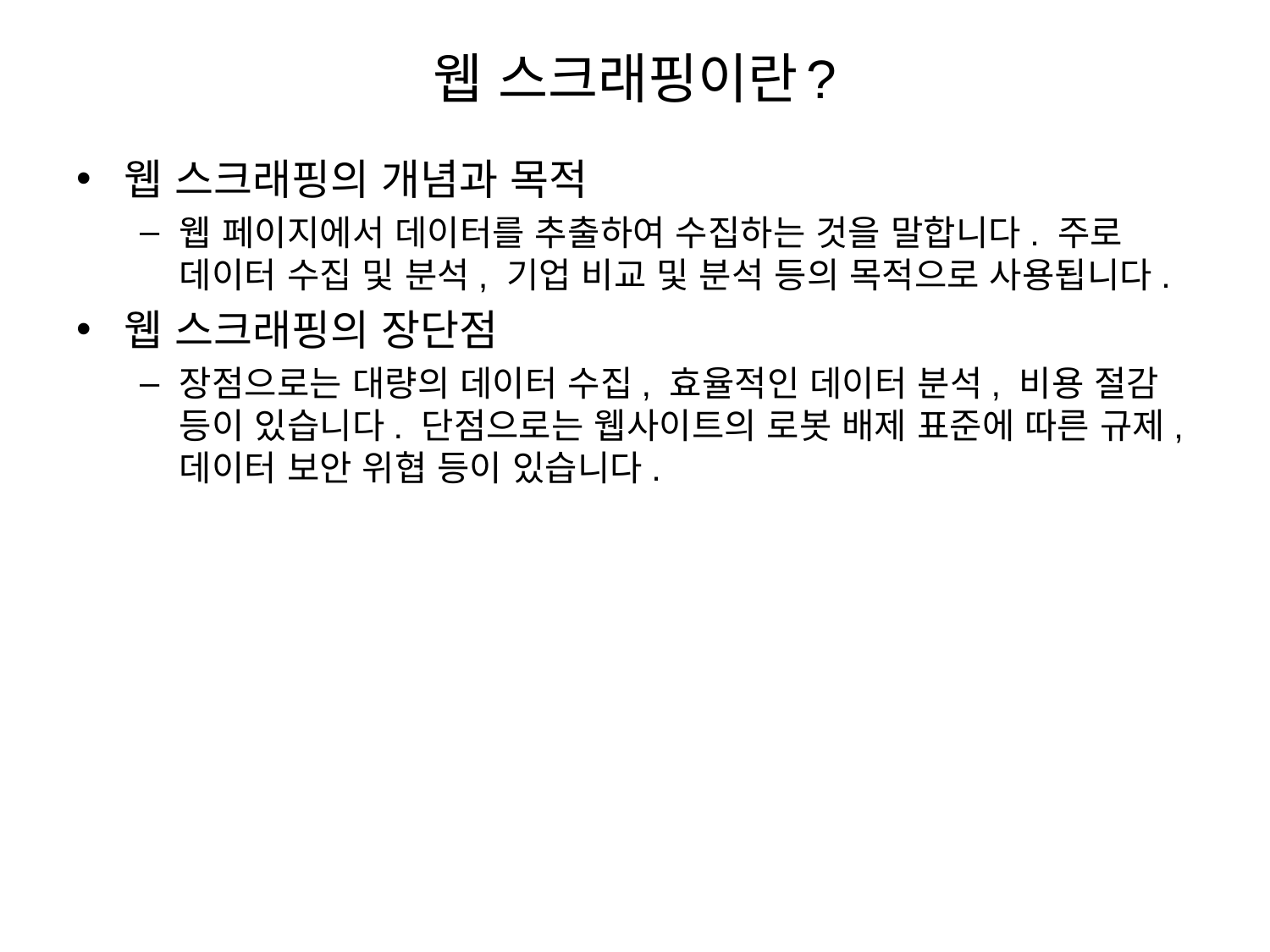

# 웹 스크래핑이란?
웹 스크래핑의 개념과 목적
웹 페이지에서 데이터를 추출하여 수집하는 것을 말합니다. 주로 데이터 수집 및 분석, 기업 비교 및 분석 등의 목적으로 사용됩니다.
웹 스크래핑의 장단점
장점으로는 대량의 데이터 수집, 효율적인 데이터 분석, 비용 절감 등이 있습니다. 단점으로는 웹사이트의 로봇 배제 표준에 따른 규제, 데이터 보안 위협 등이 있습니다.